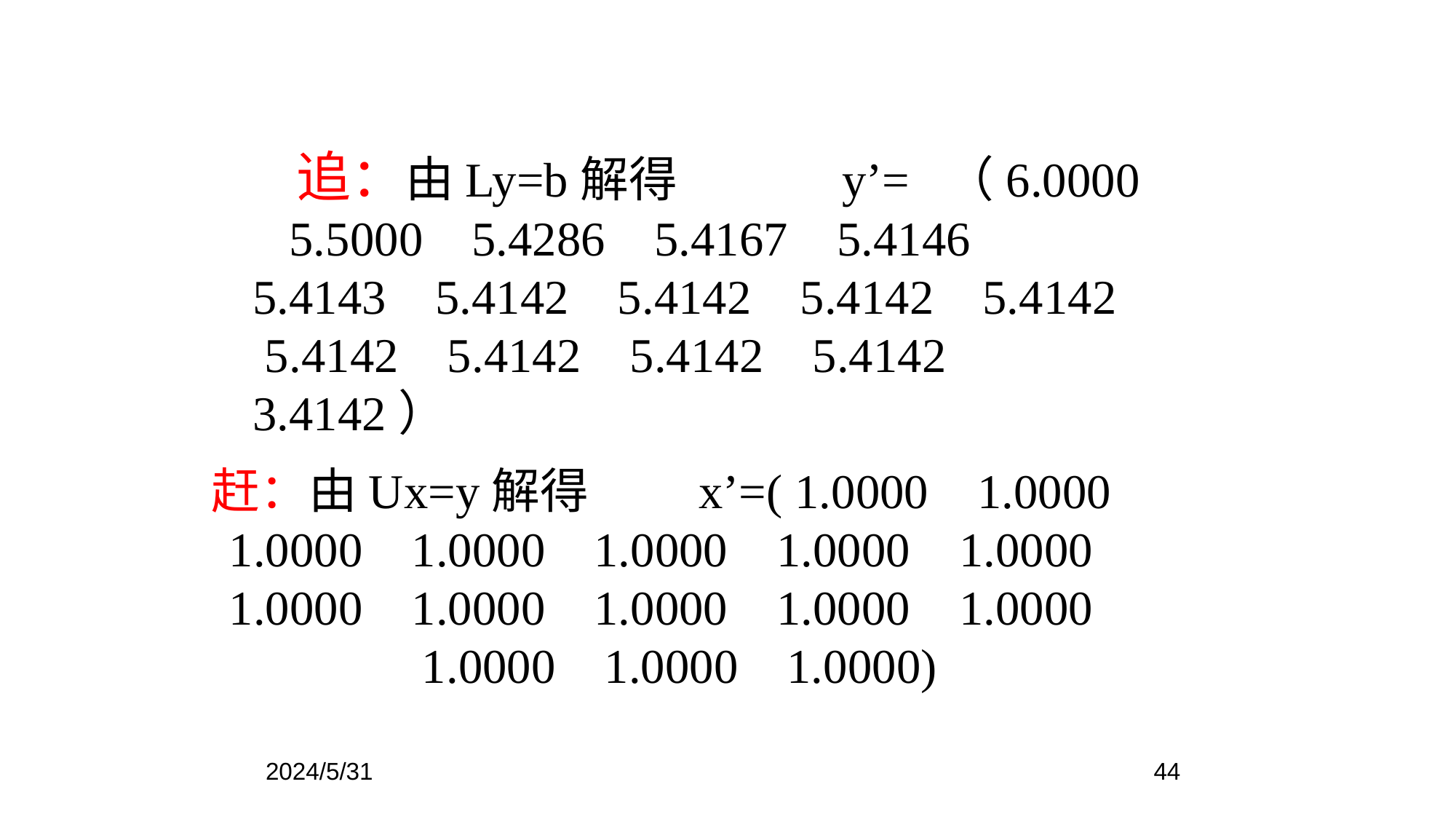

追：由Ly=b解得              y’=  （6.0000    5.5000    5.4286    5.4167    5.4146    5.4143    5.4142    5.4142    5.4142    5.4142    5.4142    5.4142    5.4142    5.4142    3.4142）
赶：由Ux=y解得         x’=( 1.0000    1.0000    1.0000    1.0000    1.0000    1.0000    1.0000    1.0000    1.0000    1.0000    1.0000    1.0000    1.0000    1.0000    1.0000)

2024/5/31
44